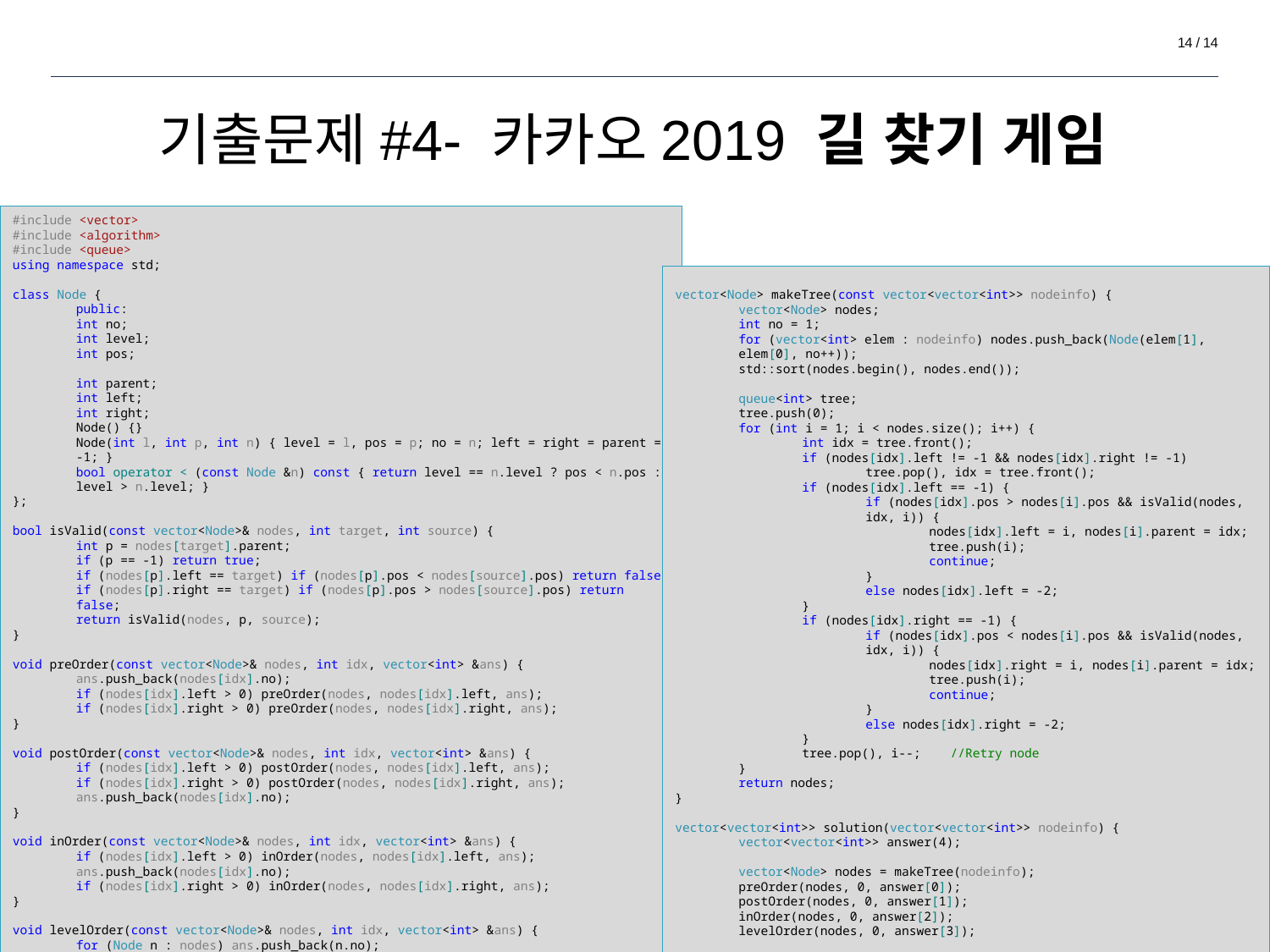

14 / 14
# 기출문제#4- 카카오2019 길 찾기 게임
#include <vector>
#include <algorithm>
#include <queue>
using namespace std;

class Node {
public:
int no;
int level;
int pos;

int parent;
int left;
int right;
Node() {}
Node(int l, int p, int n) { level = l, pos = p; no = n; left = right = parent = -1; }
bool operator < (const Node &n) const { return level == n.level ? pos < n.pos : level > n.level; }
};

bool isValid(const vector<Node>& nodes, int target, int source) {
int p = nodes[target].parent;
if (p == -1) return true;
if (nodes[p].left == target) if (nodes[p].pos < nodes[source].pos) return false;
if (nodes[p].right == target) if (nodes[p].pos > nodes[source].pos) return false;
return isValid(nodes, p, source);
}

void preOrder(const vector<Node>& nodes, int idx, vector<int> &ans) {
ans.push_back(nodes[idx].no);
if (nodes[idx].left > 0) preOrder(nodes, nodes[idx].left, ans);
if (nodes[idx].right > 0) preOrder(nodes, nodes[idx].right, ans);
}

void postOrder(const vector<Node>& nodes, int idx, vector<int> &ans) {
if (nodes[idx].left > 0) postOrder(nodes, nodes[idx].left, ans);
if (nodes[idx].right > 0) postOrder(nodes, nodes[idx].right, ans);
ans.push_back(nodes[idx].no);
}

void inOrder(const vector<Node>& nodes, int idx, vector<int> &ans) {
if (nodes[idx].left > 0) inOrder(nodes, nodes[idx].left, ans);
ans.push_back(nodes[idx].no);
if (nodes[idx].right > 0) inOrder(nodes, nodes[idx].right, ans);
}

void levelOrder(const vector<Node>& nodes, int idx, vector<int> &ans) {
for (Node n : nodes) ans.push_back(n.no);
}

vector<Node> makeTree(const vector<vector<int>> nodeinfo) {
vector<Node> nodes;
int no = 1;
for (vector<int> elem : nodeinfo) nodes.push_back(Node(elem[1], elem[0], no++));
std::sort(nodes.begin(), nodes.end());

queue<int> tree;
tree.push(0);
for (int i = 1; i < nodes.size(); i++) {
int idx = tree.front();
if (nodes[idx].left != -1 && nodes[idx].right != -1)
tree.pop(), idx = tree.front();
if (nodes[idx].left == -1) {
if (nodes[idx].pos > nodes[i].pos && isValid(nodes, idx, i)) {
nodes[idx].left = i, nodes[i].parent = idx;
tree.push(i);
continue;
}
else nodes[idx].left = -2;
}
if (nodes[idx].right == -1) {
if (nodes[idx].pos < nodes[i].pos && isValid(nodes, idx, i)) {
nodes[idx].right = i, nodes[i].parent = idx;
tree.push(i);
continue;
}
else nodes[idx].right = -2;
}
tree.pop(), i--;    //Retry node
}
return nodes;
}

vector<vector<int>> solution(vector<vector<int>> nodeinfo) {
vector<vector<int>> answer(4);

vector<Node> nodes = makeTree(nodeinfo);
preOrder(nodes, 0, answer[0]);
postOrder(nodes, 0, answer[1]);
inOrder(nodes, 0, answer[2]);
levelOrder(nodes, 0, answer[3]);

return answer;
}